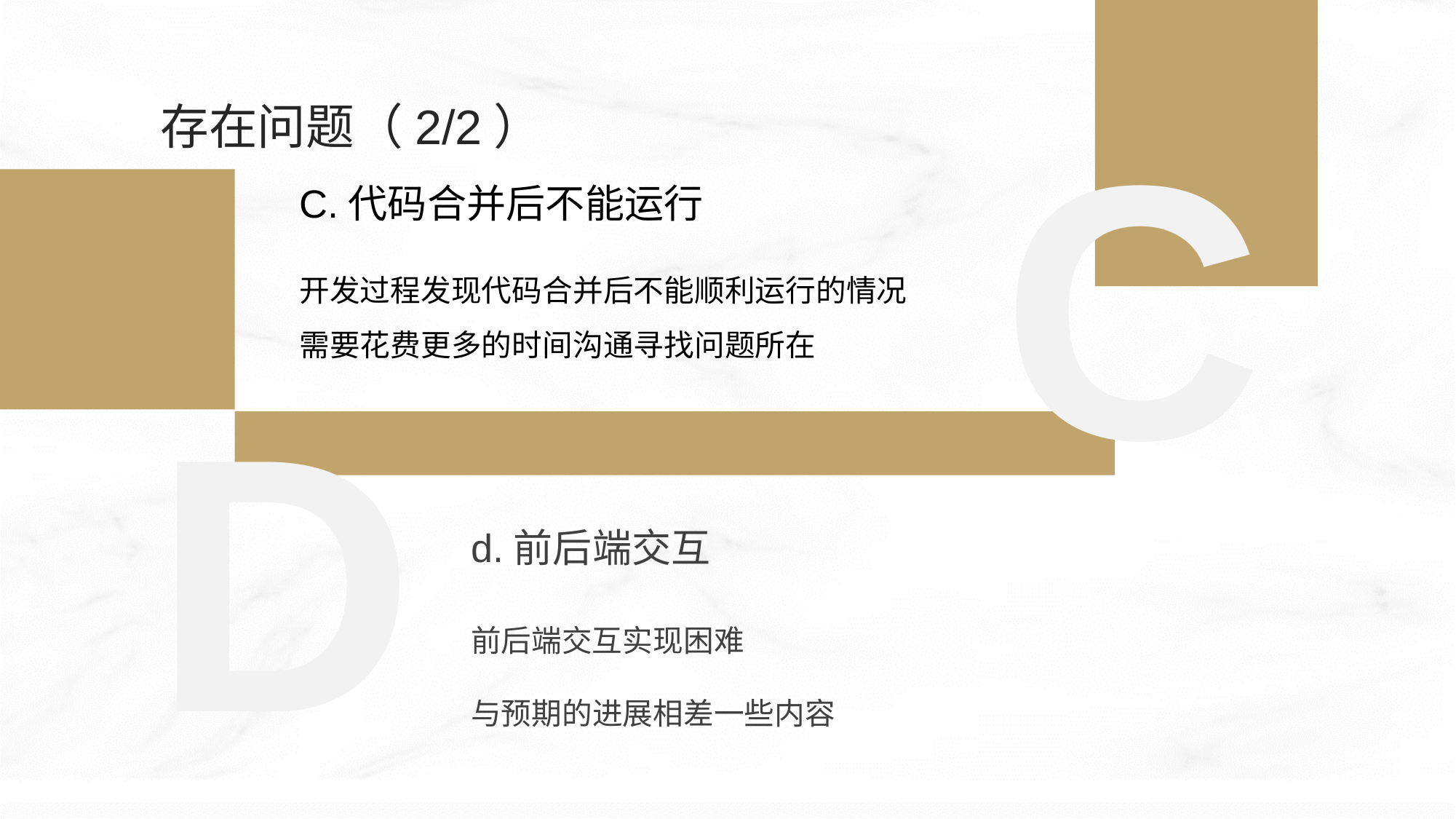

存在问题（2/2）
C

C.代码合并后不能运行
开发过程发现代码合并后不能顺利运行的情况
需要花费更多的时间沟通寻找问题所在
D

d.前后端交互
前后端交互实现困难
与预期的进展相差一些内容